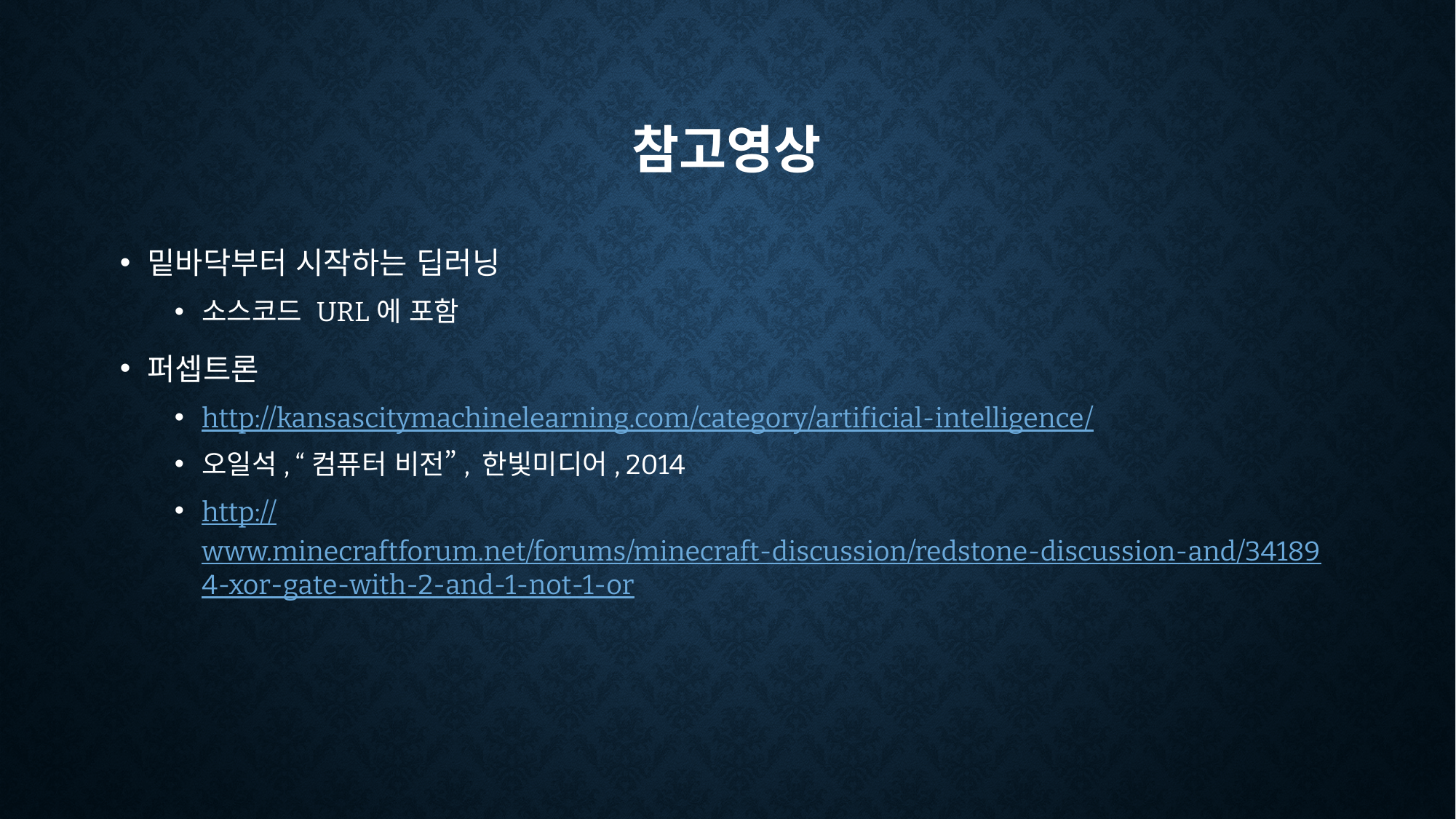

# 참고영상
밑바닥부터 시작하는 딥러닝
소스코드 URL에 포함
퍼셉트론
http://kansascitymachinelearning.com/category/artificial-intelligence/
오일석, “컴퓨터 비전”, 한빛미디어, 2014
http://www.minecraftforum.net/forums/minecraft-discussion/redstone-discussion-and/341894-xor-gate-with-2-and-1-not-1-or